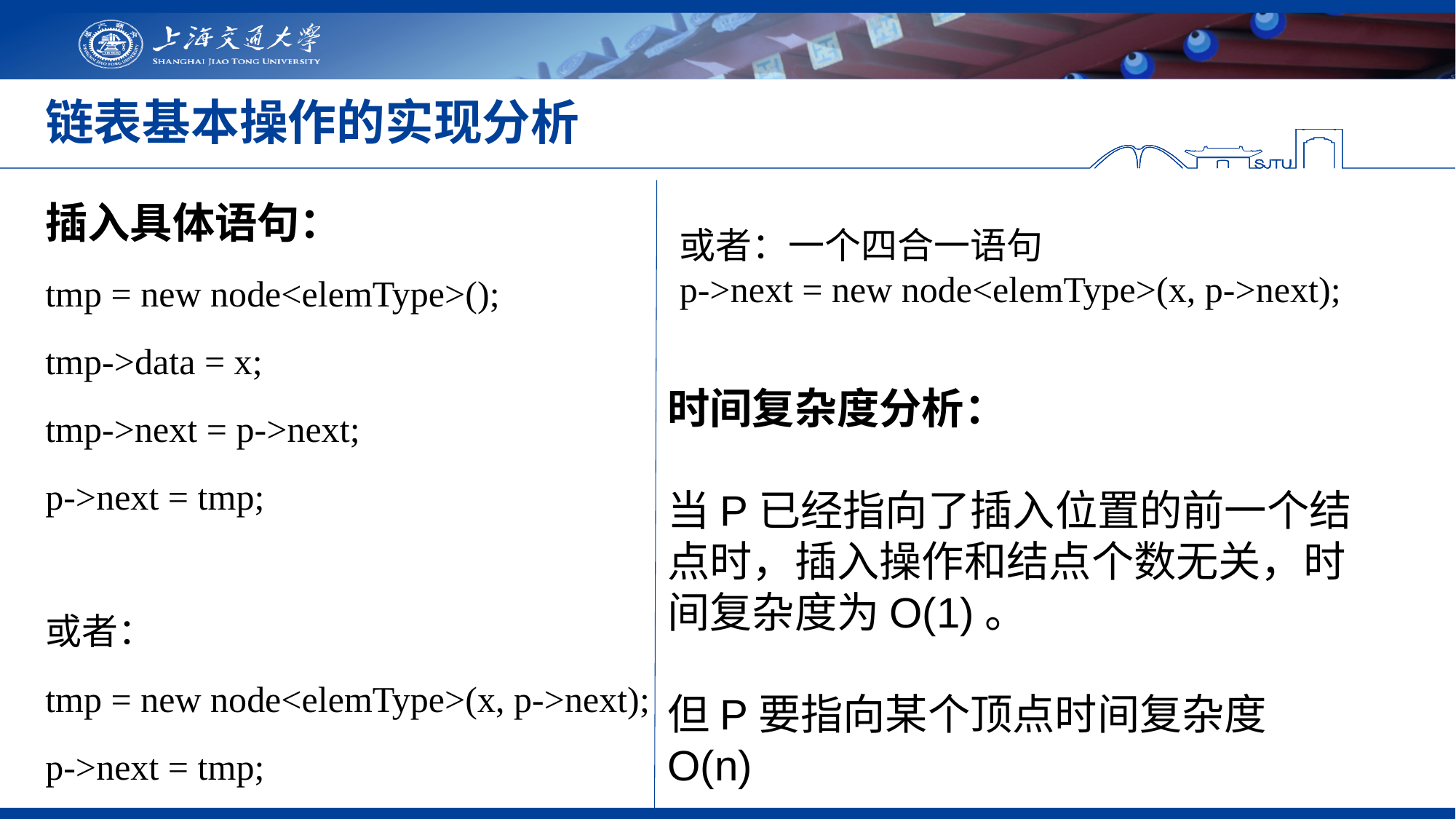

# 链表基本操作的实现分析
插入具体语句：
tmp = new node<elemType>();
tmp->data = x;
tmp->next = p->next;
p->next = tmp;

或者：
tmp = new node<elemType>(x, p->next);
p->next = tmp;

或者：一个四合一语句
p->next = new node<elemType>(x, p->next);

时间复杂度分析：

当P已经指向了插入位置的前一个结点时，插入操作和结点个数无关，时间复杂度为O(1)。

但P要指向某个顶点时间复杂度O(n)